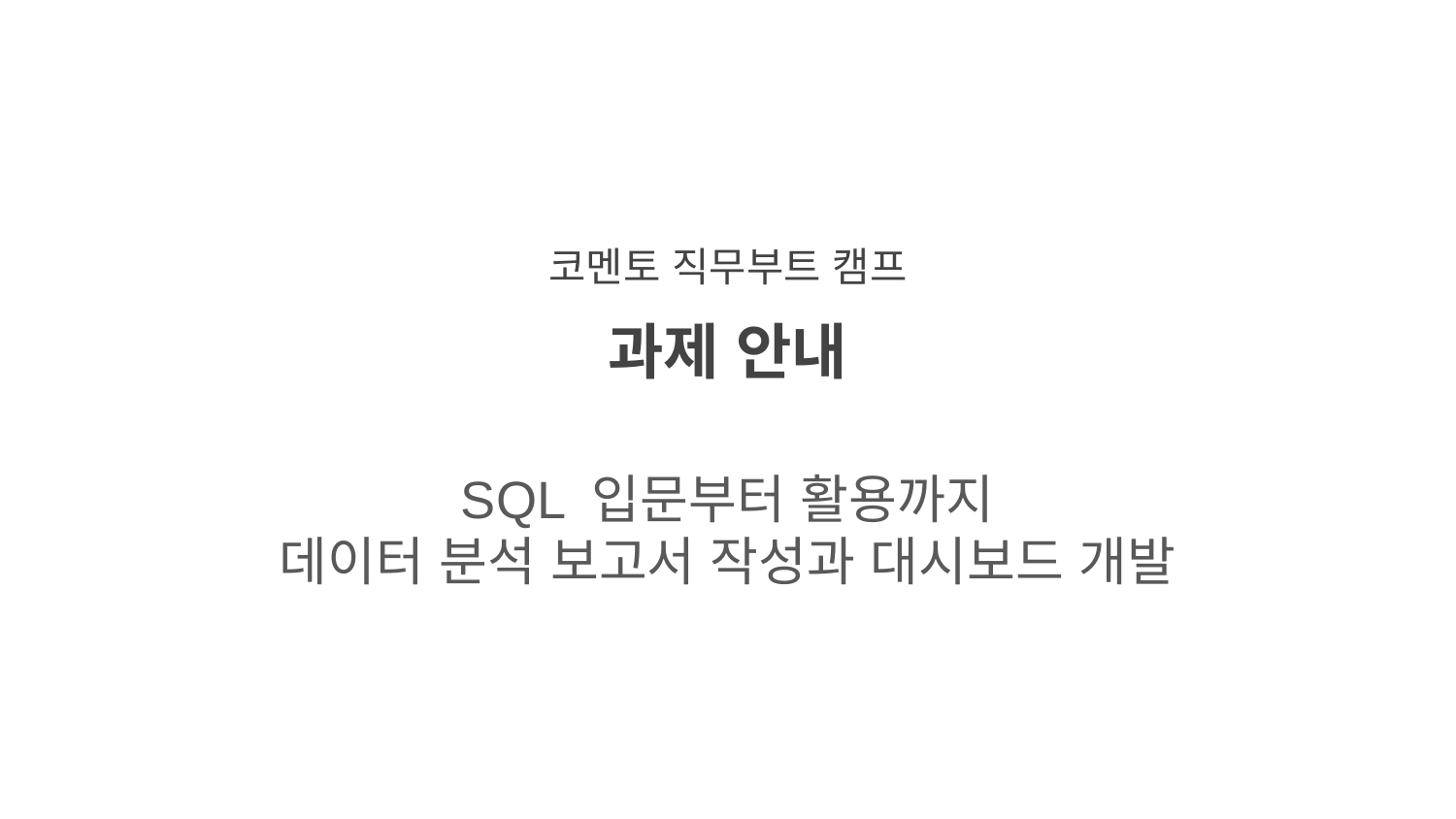

# 코멘토 직무부트 캠프
과제 안내
SQL 입문부터 활용까지
데이터 분석 보고서 작성과 대시보드 개발